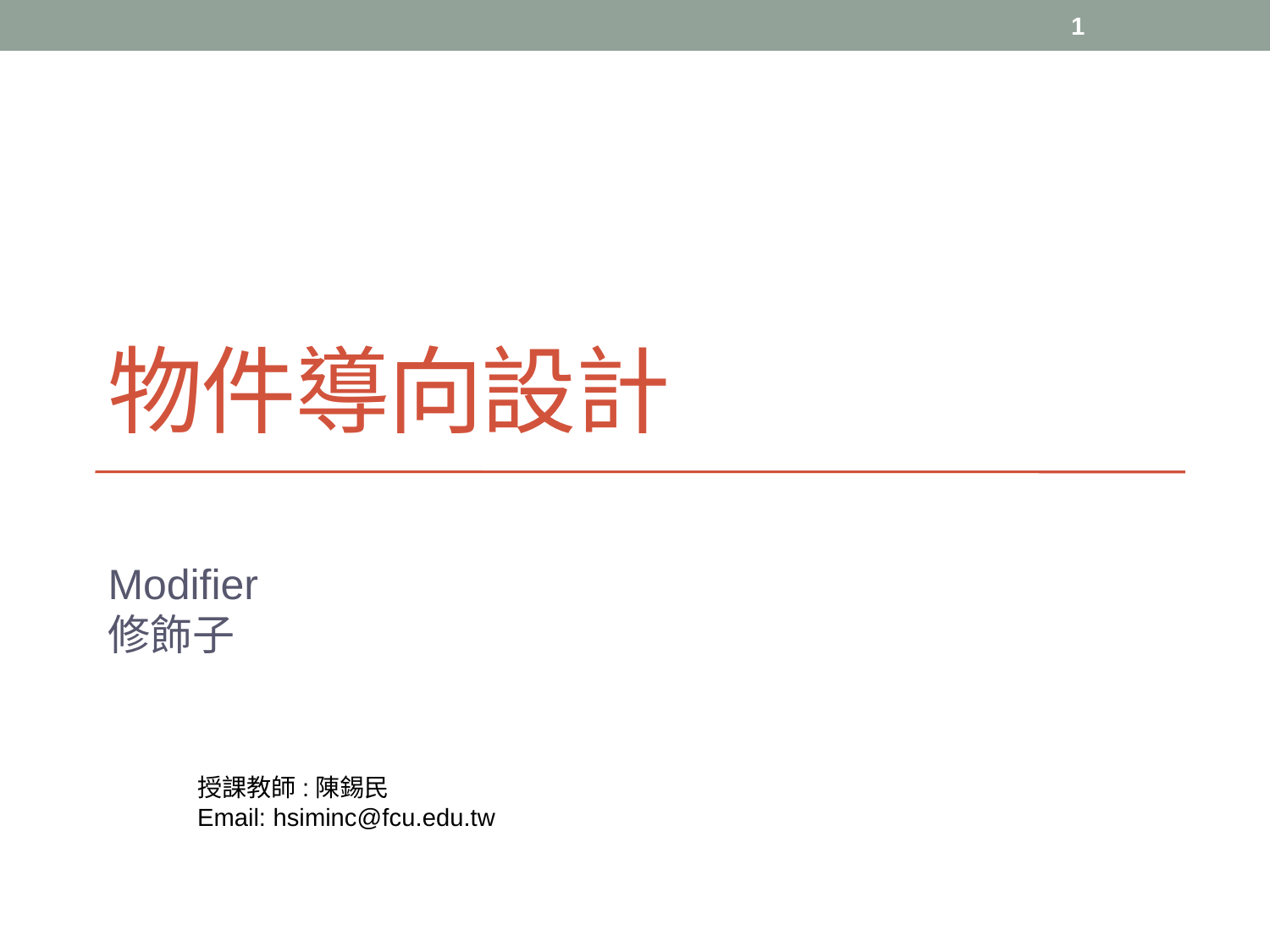

1
# 物件導向設計
Modifier
修飾子
授課教師:陳錫民
Email: hsiminc@fcu.edu.tw